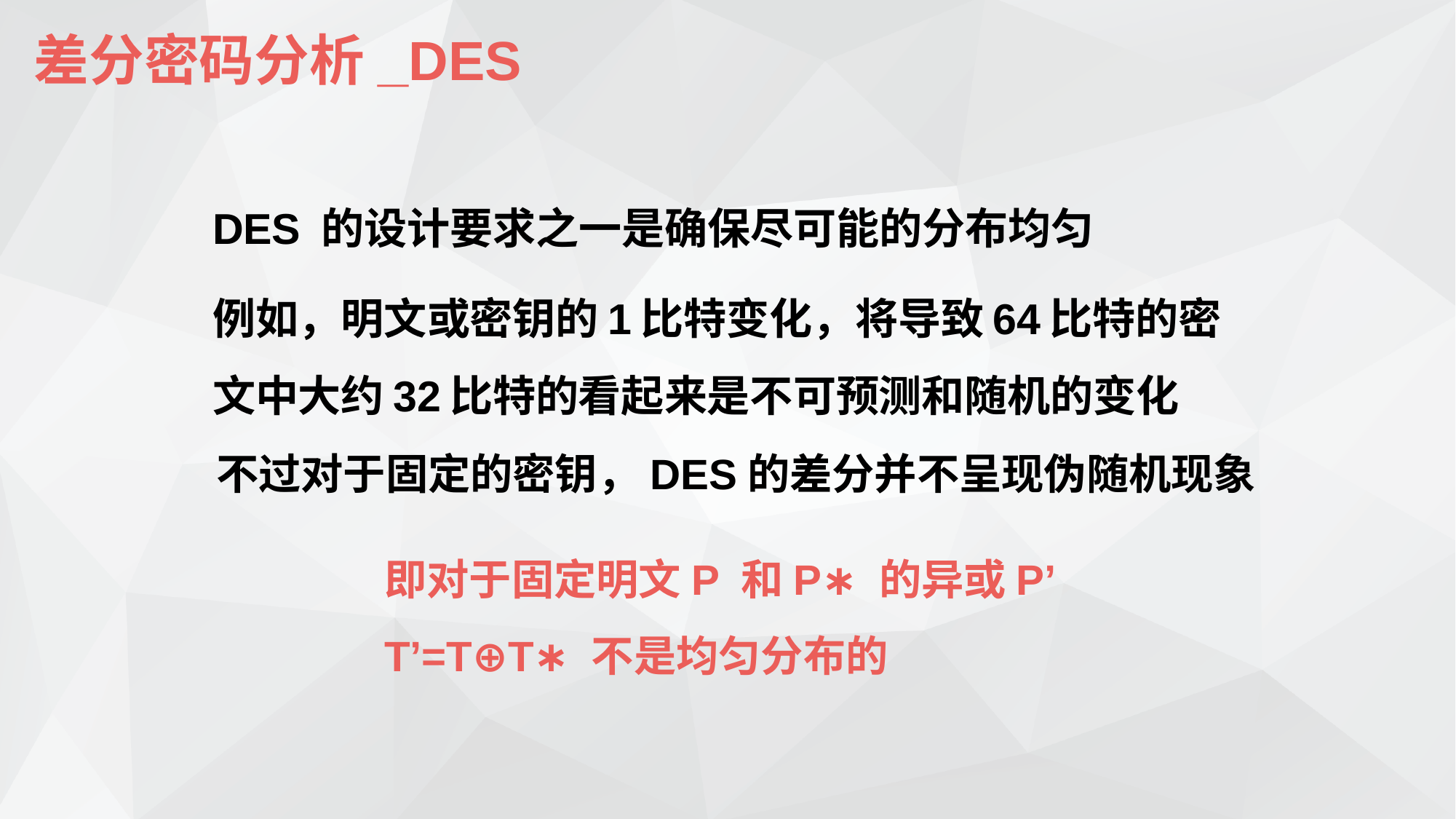

# 差分密码分析_DES
DES 的设计要求之一是确保尽可能的分布均匀
例如，明文或密钥的1比特变化，将导致64比特的密文中大约32比特的看起来是不可预测和随机的变化

不过对于固定的密钥，DES的差分并不呈现伪随机现象
即对于固定明文P 和P∗ 的异或P’
T’=T⊕T∗ 不是均匀分布的
7